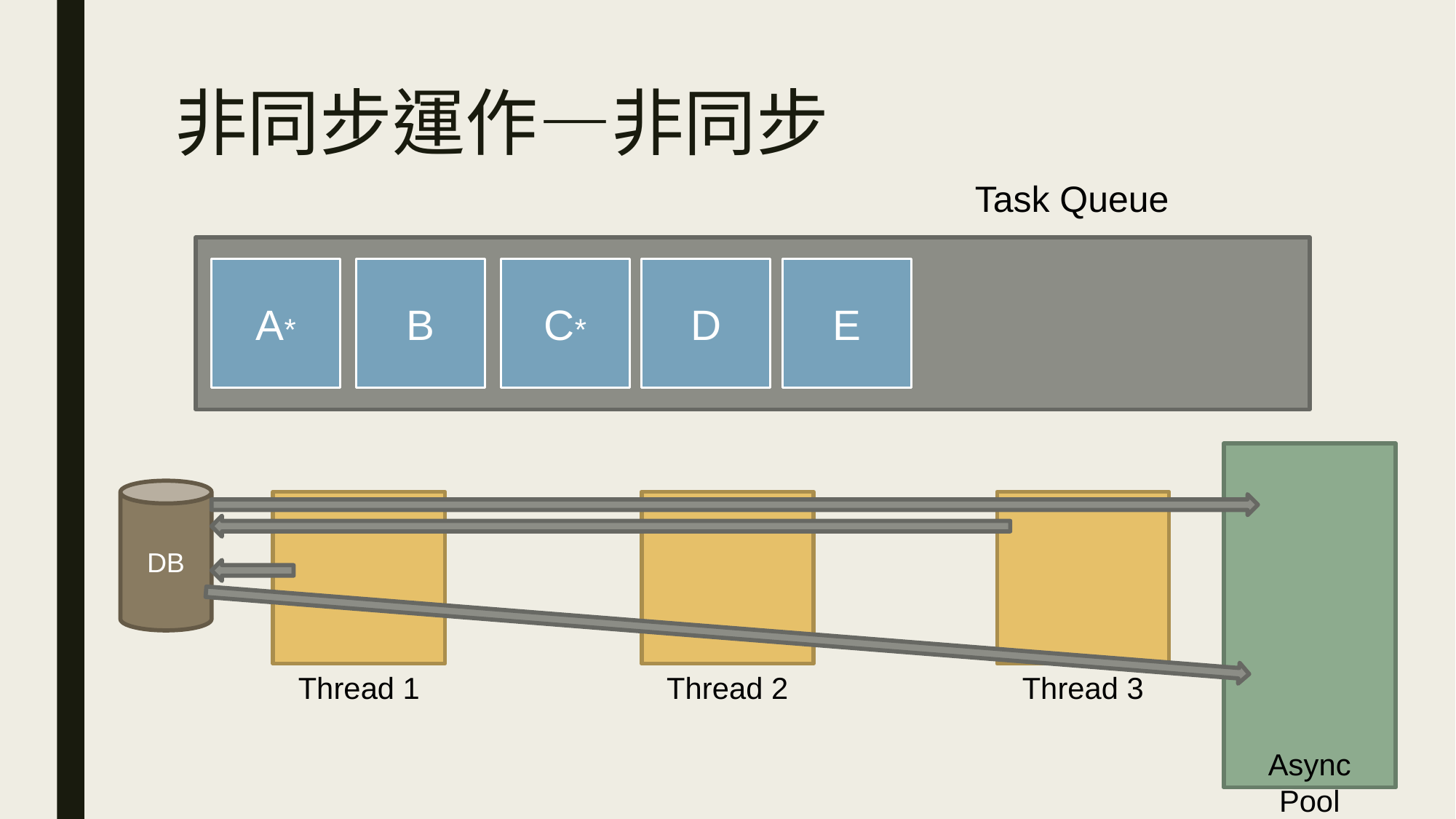

# 非同步運作—非同步
Task Queue

A*
B
C*
D
E

DB

Thread 1
Thread 2
Thread 3
Async Pool